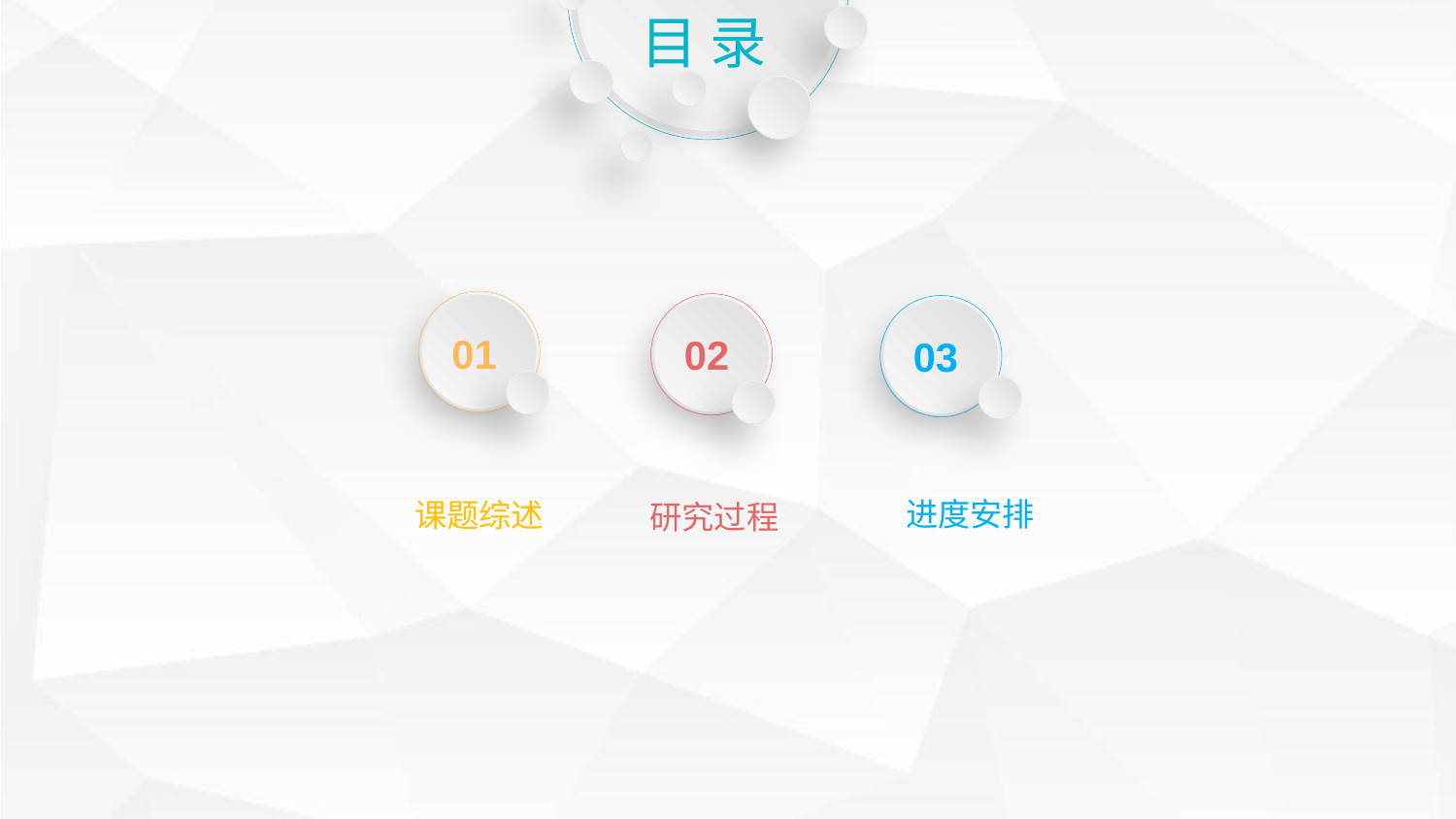

目 录

01

02

03

进度安排

课题综述

研究过程